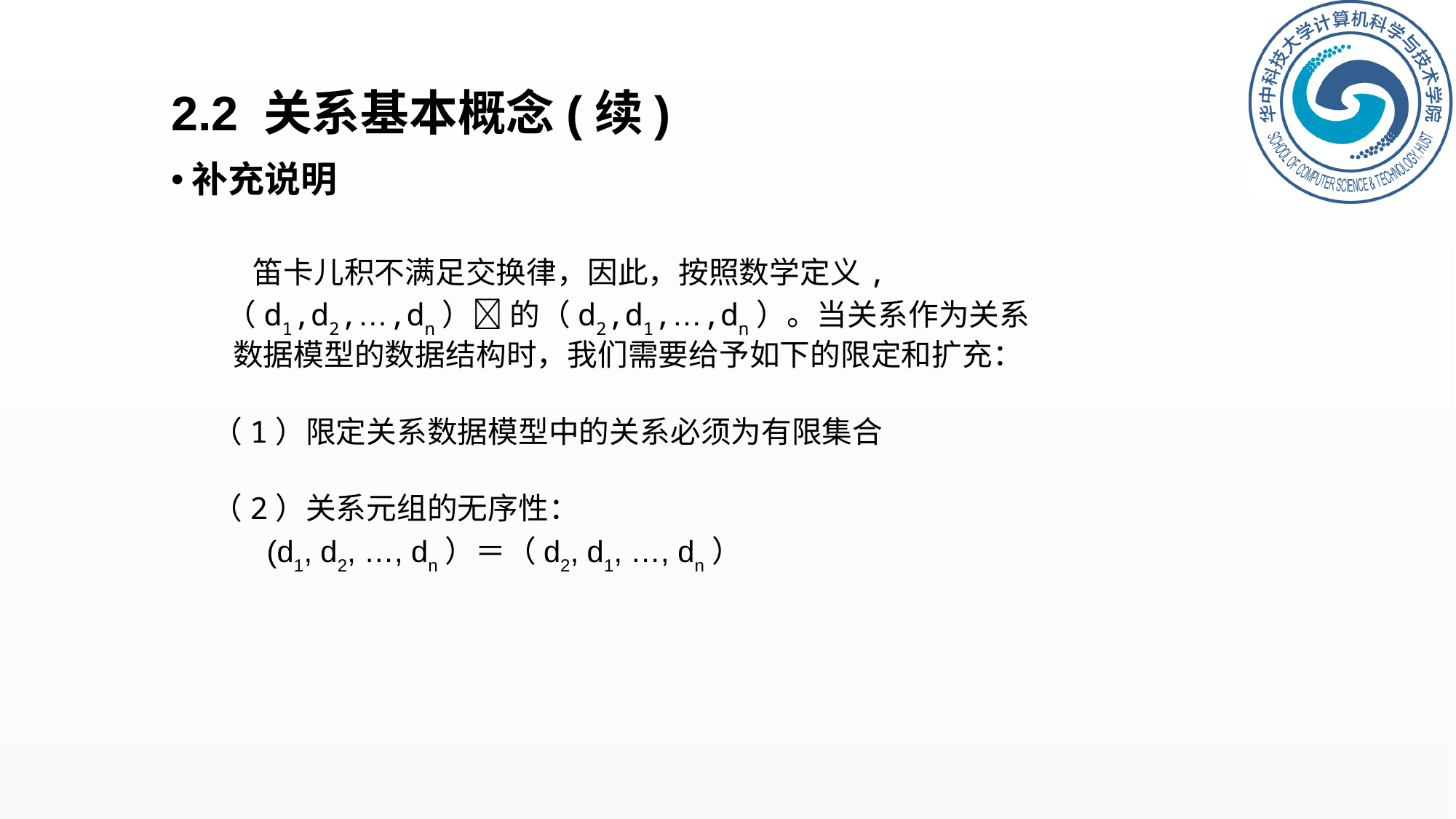

# 2.2 关系基本概念(续)
补充说明

     笛卡儿积不满足交换律，因此，按照数学定义,
 （d1,d2,…,dn）≠ 的（d2,d1,…,dn）。当关系作为关系
  数据模型的数据结构时，我们需要给予如下的限定和扩充：

（1）限定关系数据模型中的关系必须为有限集合

（2）关系元组的无序性：
   (d1, d2, …, dn）＝（d2, d1, …, dn）